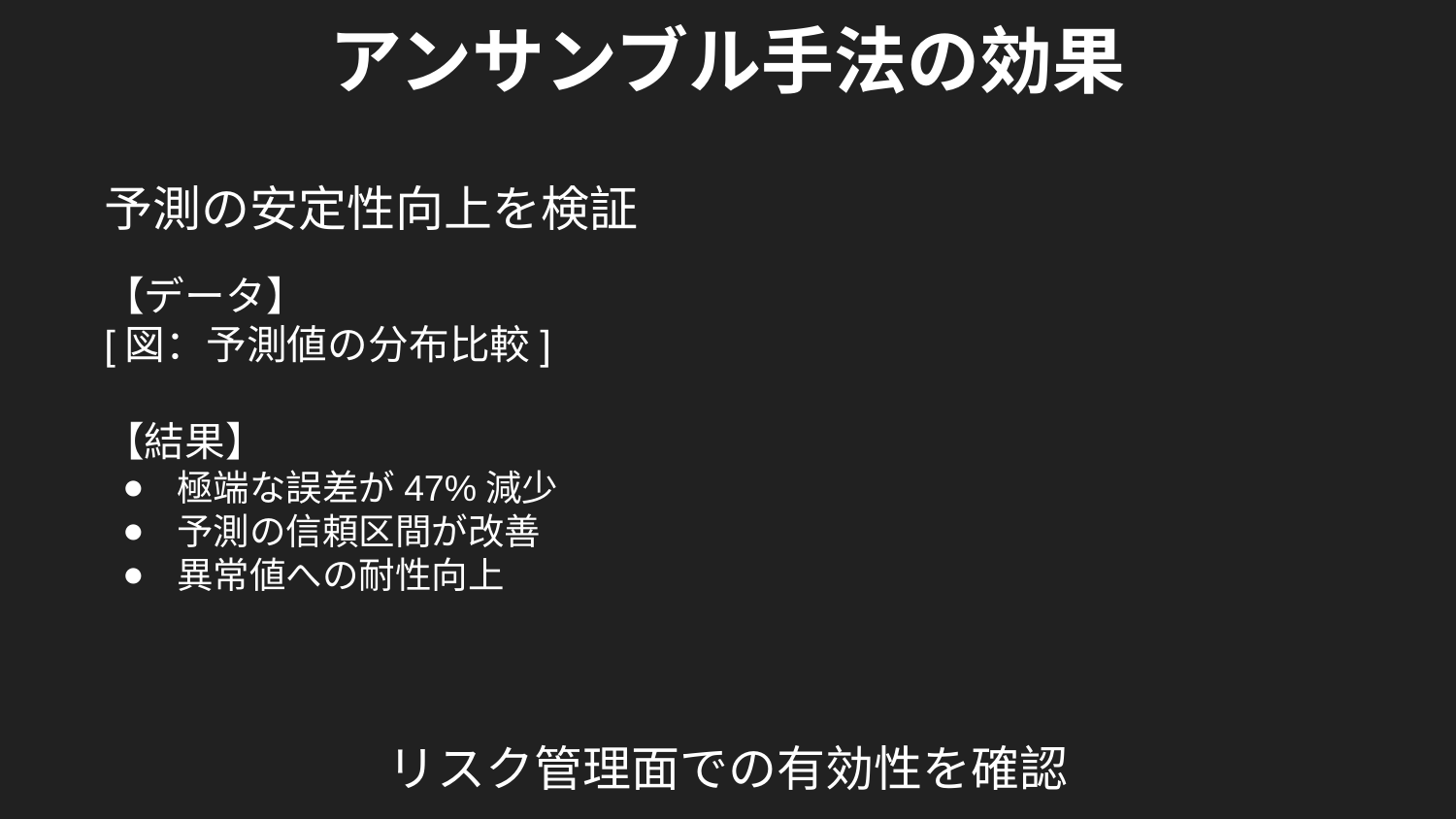

アンサンブル手法の効果
予測の安定性向上を検証

【データ】
[図：予測値の分布比較]

【結果】
極端な誤差が47%減少
予測の信頼区間が改善
異常値への耐性向上
リスク管理面での有効性を確認